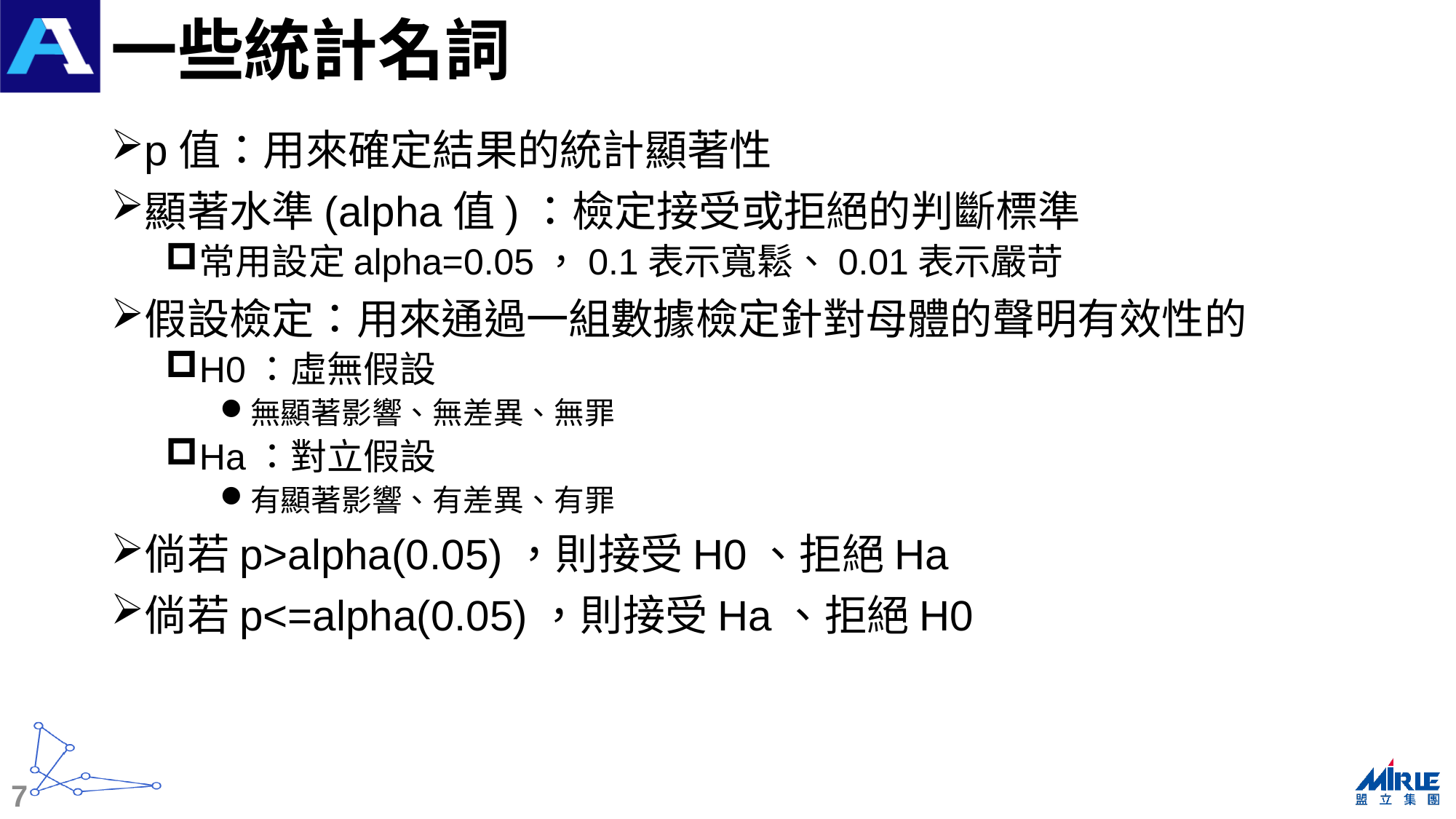

# 一些統計名詞
p值：用來確定結果的統計顯著性
顯著水準(alpha值)：檢定接受或拒絕的判斷標準
常用設定alpha=0.05，0.1表示寬鬆、0.01表示嚴苛
假設檢定：用來通過一組數據檢定針對母體的聲明有效性的
H0：虛無假設
無顯著影響、無差異、無罪
Ha：對立假設
有顯著影響、有差異、有罪
倘若p>alpha(0.05)，則接受H0、拒絕Ha
倘若p<=alpha(0.05)，則接受Ha、拒絕H0
7